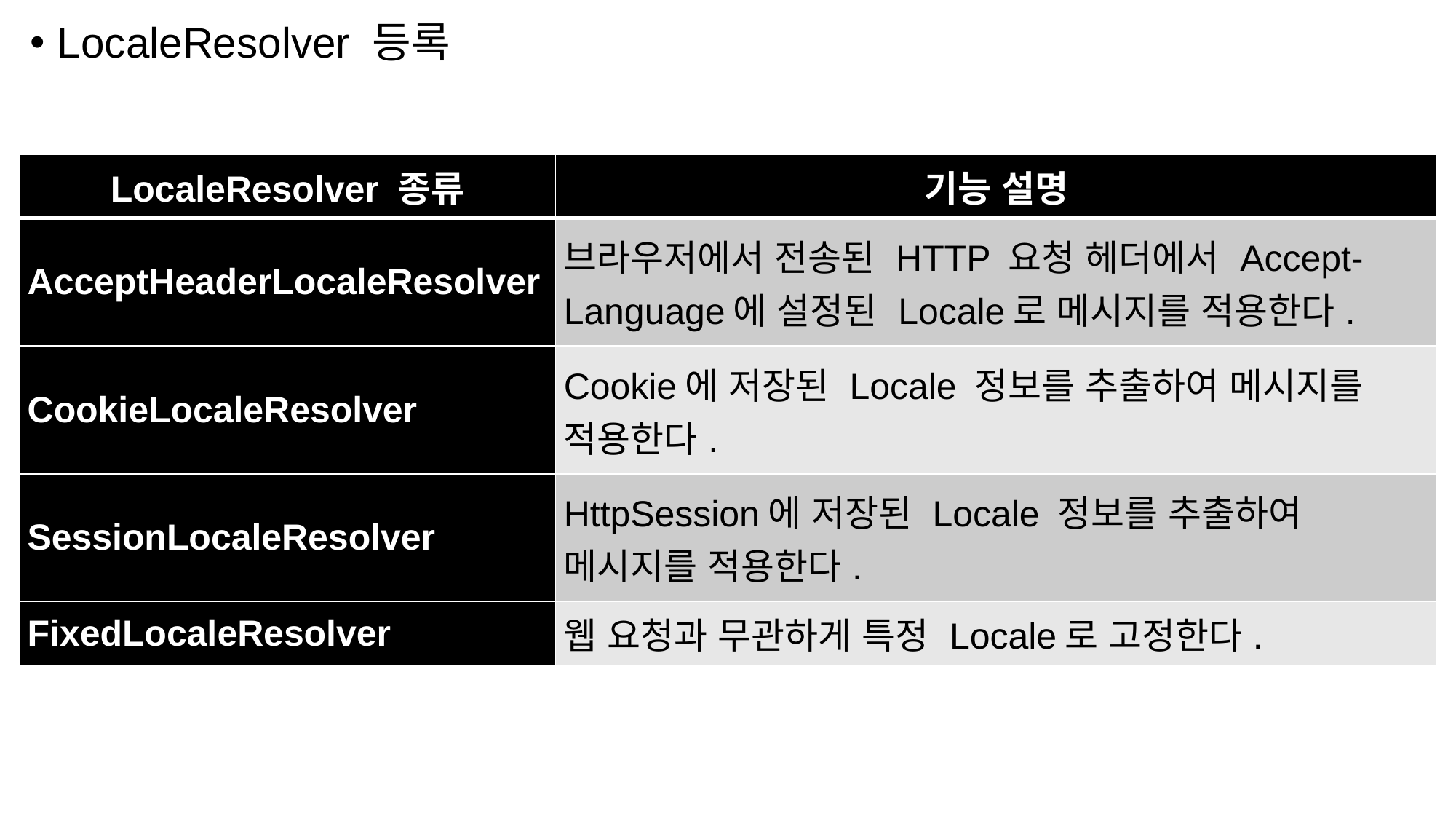

LocaleResolver 등록
| LocaleResolver 종류 | 기능 설명 |
| --- | --- |
| AcceptHeaderLocaleResolver | 브라우저에서 전송된 HTTP 요청 헤더에서 Accept-Language에 설정된 Locale로 메시지를 적용한다. |
| CookieLocaleResolver | Cookie에 저장된 Locale 정보를 추출하여 메시지를 적용한다. |
| SessionLocaleResolver | HttpSession에 저장된 Locale 정보를 추출하여 메시지를 적용한다. |
| FixedLocaleResolver | 웹 요청과 무관하게 특정 Locale로 고정한다. |